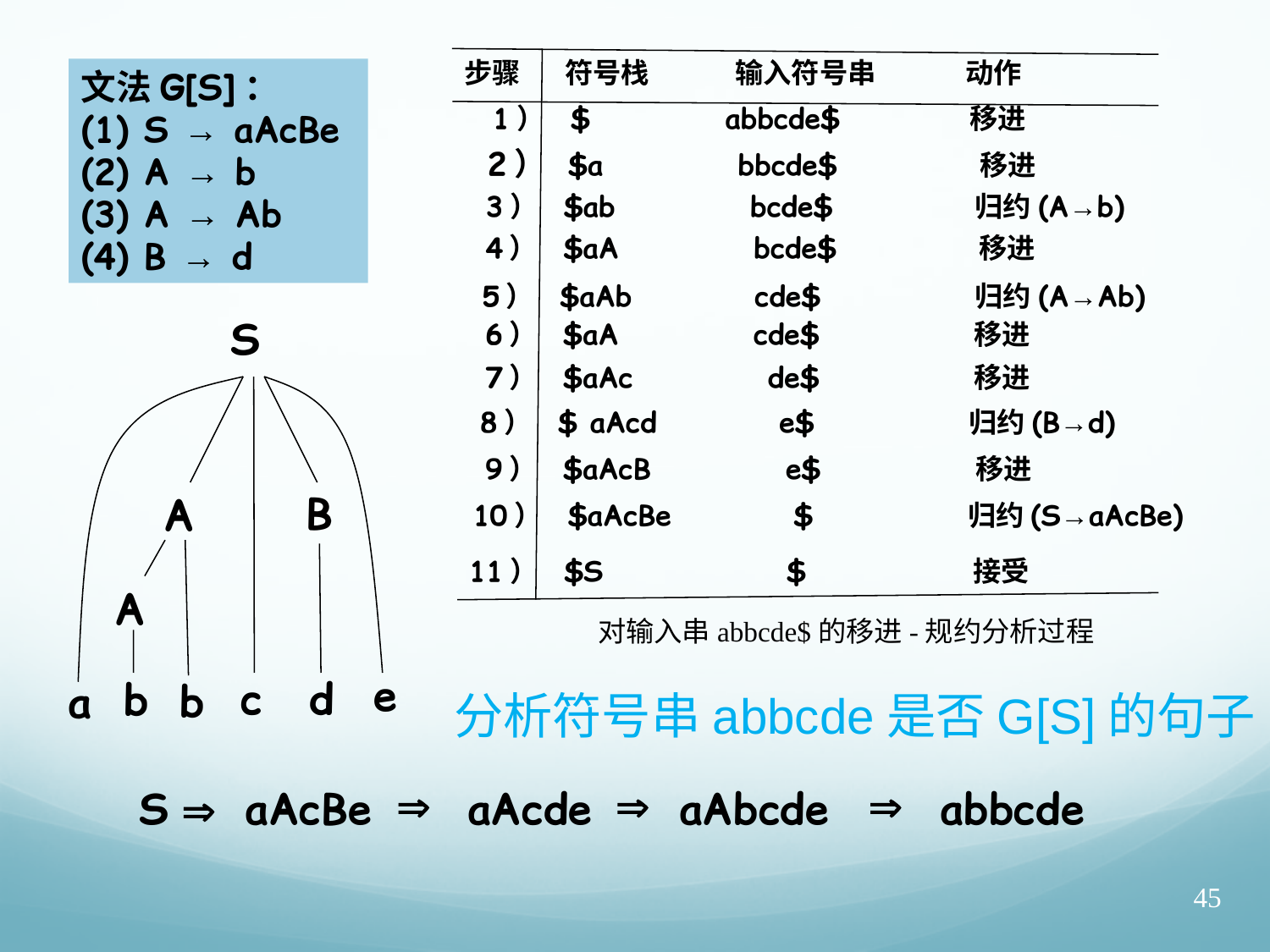

步骤

符号栈
输入符号串
动作

文法G[S]：
(1) S → aAcBe
(2) A → b
(3) A → Ab
(4) B → d
 1）   $           abbcde$          移进
 2）  $a           bbcde$           移进
 3）   $ab           bcde$           归约(A→b)
 4）   $aA           bcde$           移进
 5）   $aAb          cde$            归约(A→Ab)
S
 6）   $aA           cde$            移进
 7）   $aAc           de$            移进

 8）   $ aAcd          e$            归约(B→d)
 9）   $aAcB           e$            移进
B
A
10）   $aAcBe          $            归约(S→aAcBe)

11）   $S               $             接受
A
对输入串abbcde$的移进-规约分析过程

e
d
c
b
b
a
分析符号串abbcde是否G[S]的句子
⇒
⇒
⇒
S
⇒
aAcBe
aAcde
aAbcde
abbcde
45